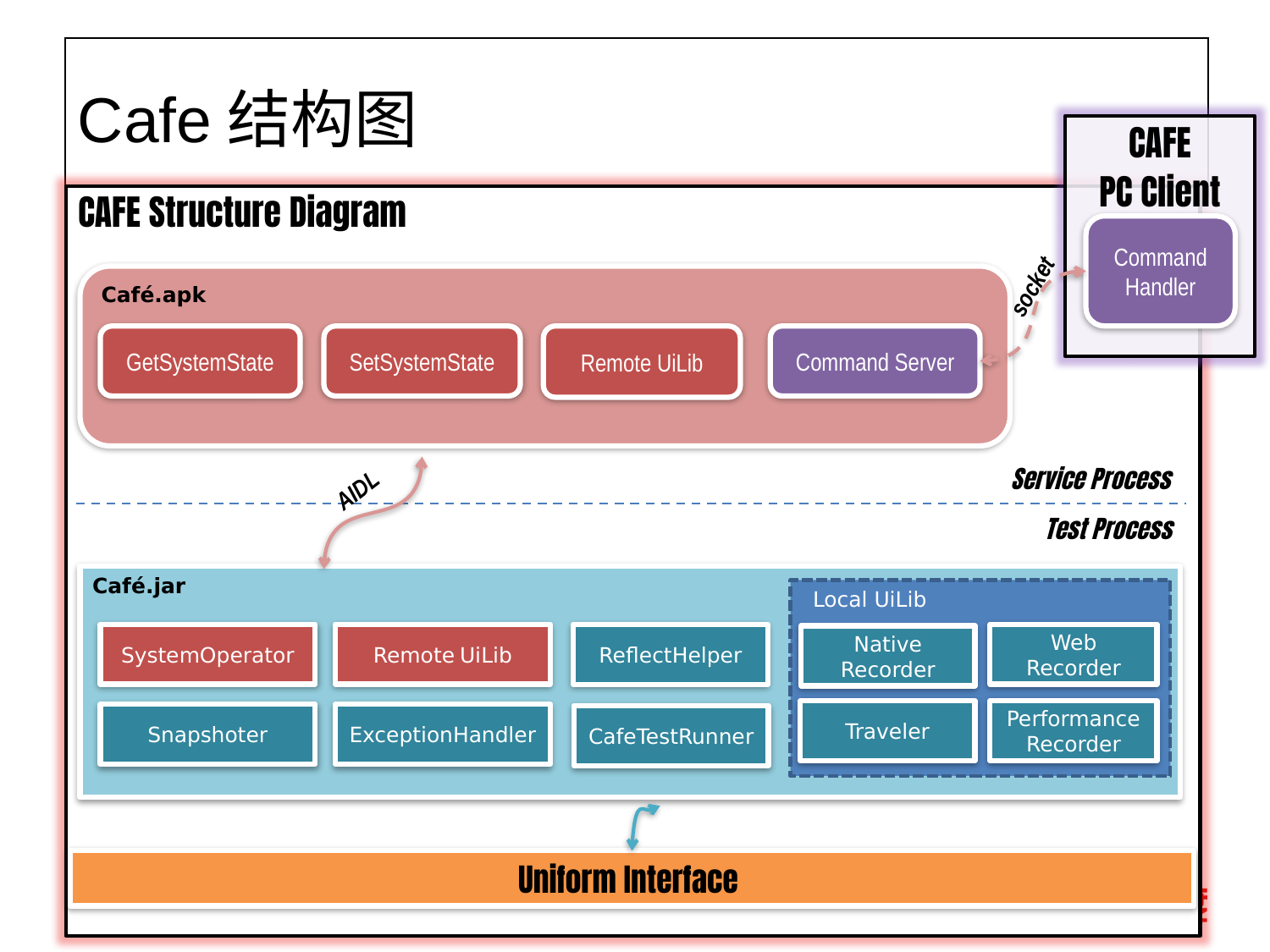

# Cafe结构图
CAFE
PC Client
CAFE Structure Diagram
Command Handler

socket
Café.apk
GetSystemState
SetSystemState
Remote UiLib
Command Server
Service Process
AIDL
Test Process
Café.jar

Local UiLib
SystemOperator
Remote UiLib
Web Recorder
ReflectHelper
Native Recorder
Traveler
Performance Recorder
Snapshoter
ExceptionHandler
CafeTestRunner
Uniform Interface